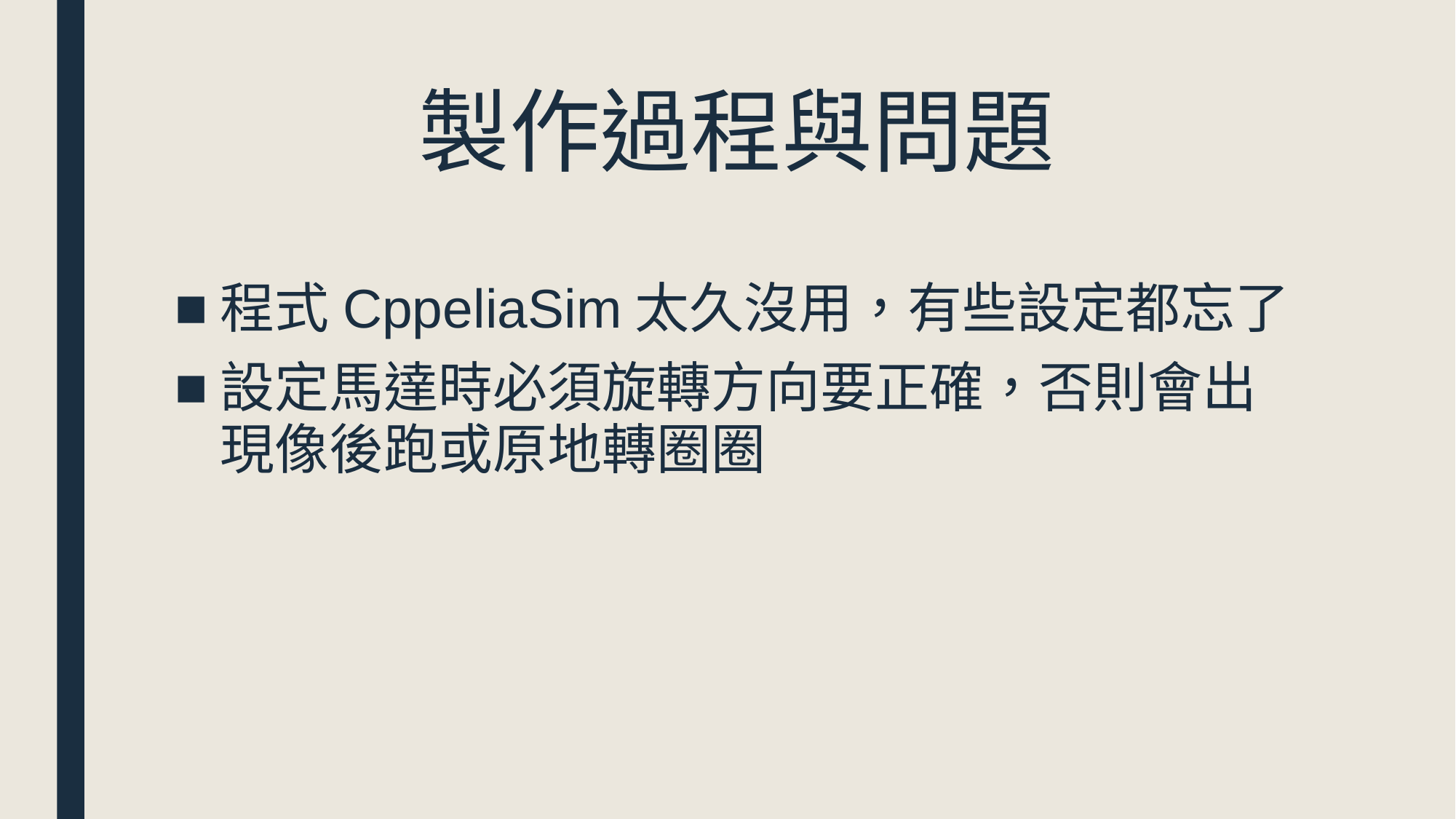

# 製作過程與問題
程式CppeliaSim太久沒用，有些設定都忘了
設定馬達時必須旋轉方向要正確，否則會出現像後跑或原地轉圈圈